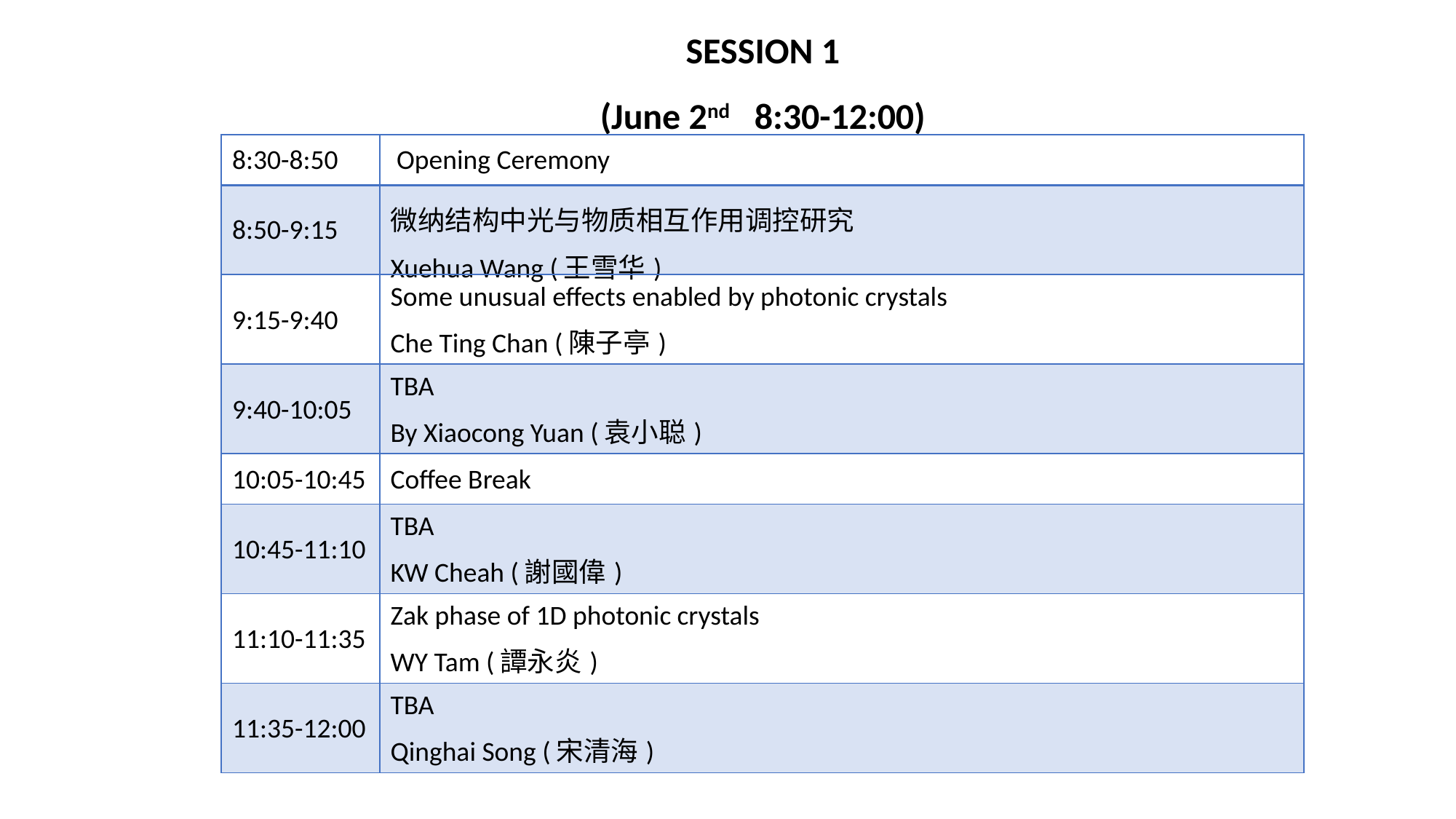

SESSION 1
(June 2nd   8:30-12:00)
| 8:30-8:50 | Opening Ceremony |
| --- | --- |
| 8:50-9:15 | 微纳结构中光与物质相互作用调控研究 Xuehua Wang (王雪华) |
| 9:15-9:40 | Some unusual effects enabled by photonic crystals Che Ting Chan (陳子亭) |
| 9:40-10:05 | TBA By Xiaocong Yuan (袁小聪) |
| 10:05-10:45 | Coffee Break |
| 10:45-11:10 | TBA KW Cheah (謝國偉) |
| 11:10-11:35 | Zak phase of 1D photonic crystals WY Tam (譚永炎) |
| 11:35-12:00 | TBA Qinghai Song (宋清海) |